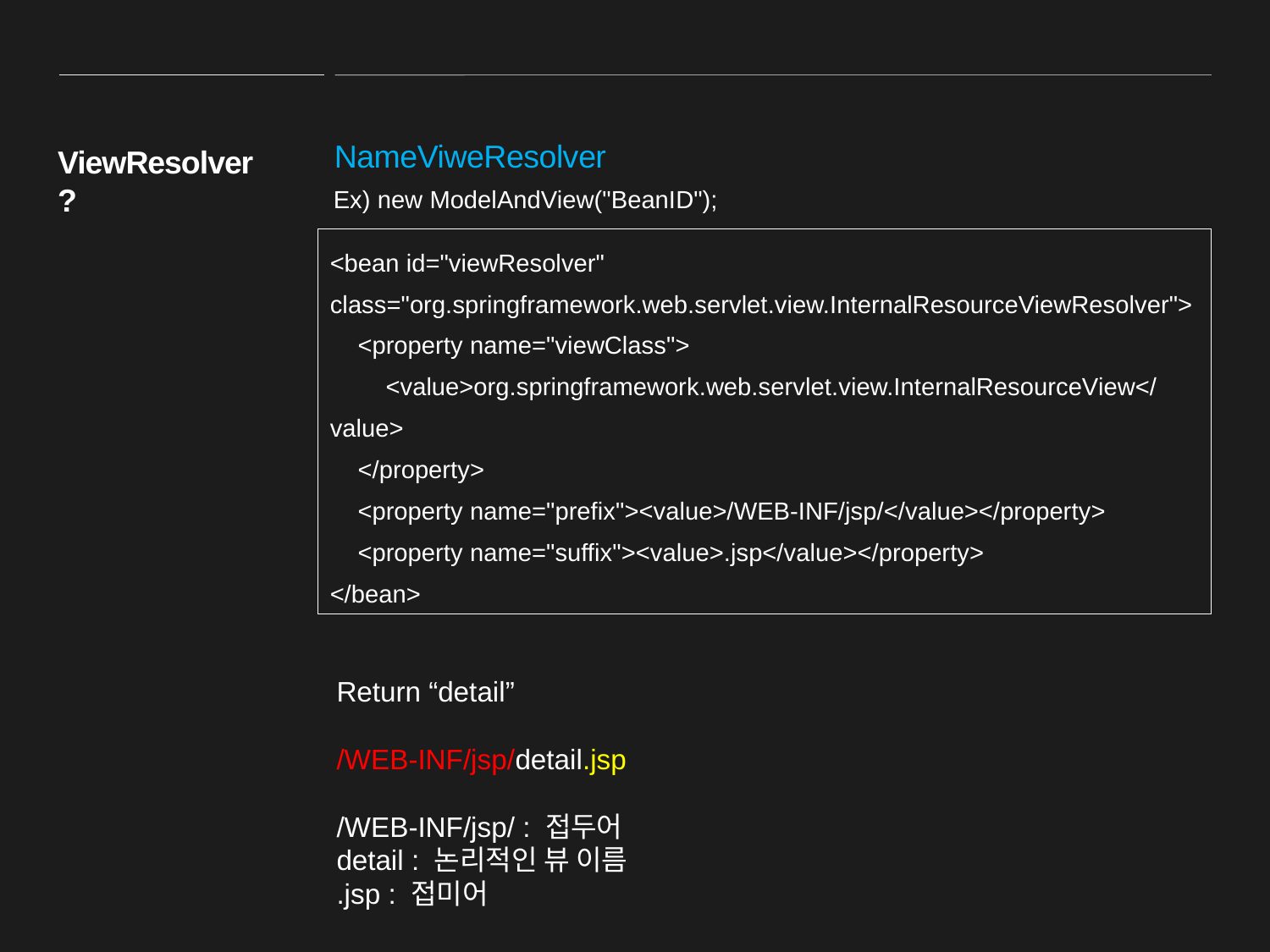

NameViweResolver
ViewResolver?
Ex) new ModelAndView("BeanID");

<bean id="viewResolver" class="org.springframework.web.servlet.view.InternalResourceViewResolver">
    <property name="viewClass">
        <value>org.springframework.web.servlet.view.InternalResourceView</value>
    </property>
    <property name="prefix"><value>/WEB-INF/jsp/</value></property>
    <property name="suffix"><value>.jsp</value></property>
</bean>
Return “detail”

/WEB-INF/jsp/detail.jsp
/WEB-INF/jsp/ : 접두어
detail : 논리적인 뷰 이름
.jsp : 접미어